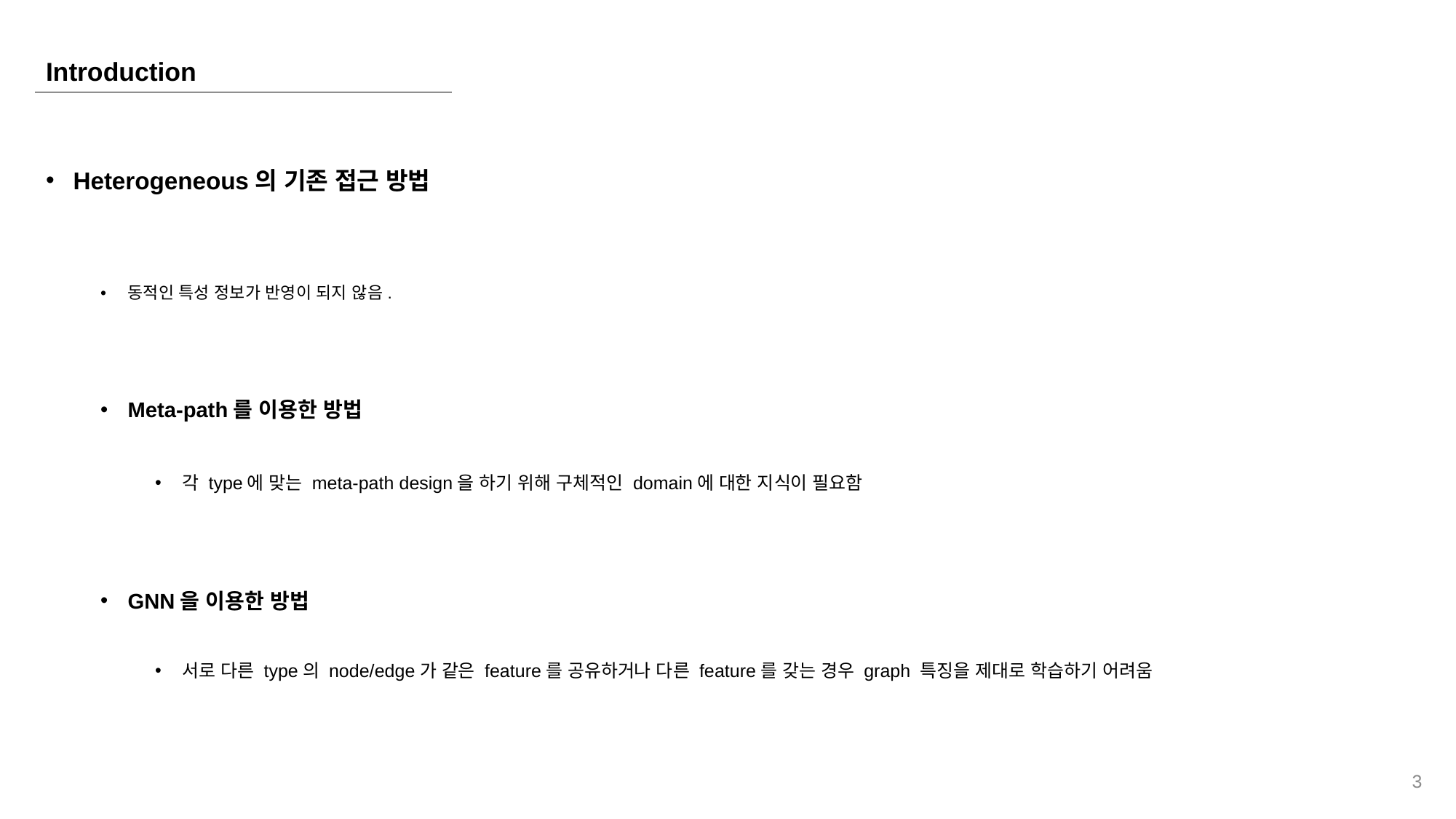

# Introduction

Heterogeneous의 기존 접근 방법

동적인 특성 정보가 반영이 되지 않음.

Meta-path를 이용한 방법

각 type에 맞는 meta-path design을 하기 위해 구체적인 domain에 대한 지식이 필요함

GNN을 이용한 방법

서로 다른 type의 node/edge가 같은 feature를 공유하거나 다른 feature를 갖는 경우 graph 특징을 제대로 학습하기 어려움

3